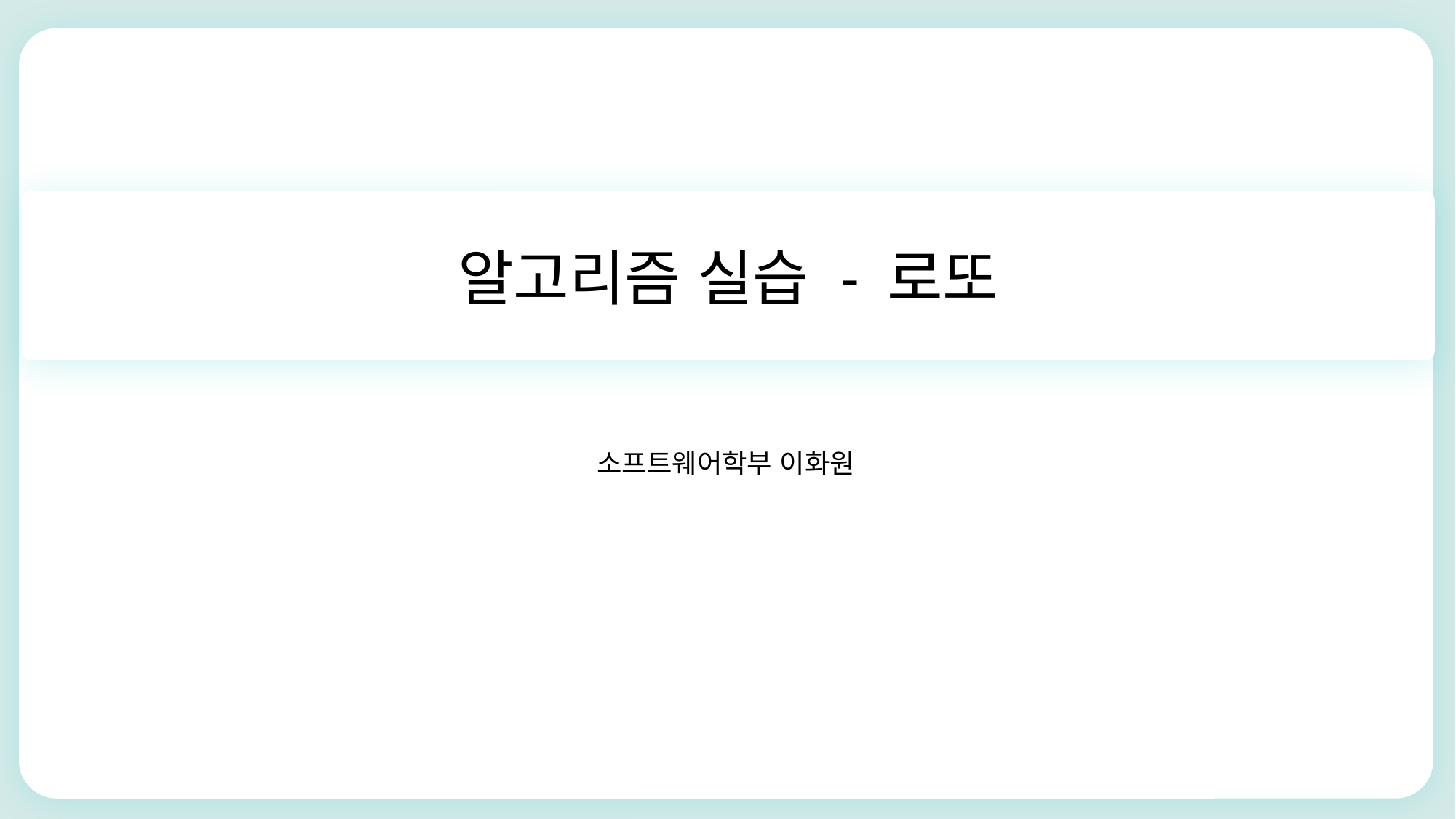

소프트웨어학부 이화원
알고리즘 실습 - 로또
# 알고리즘 기초
소프트웨어학부 이화원